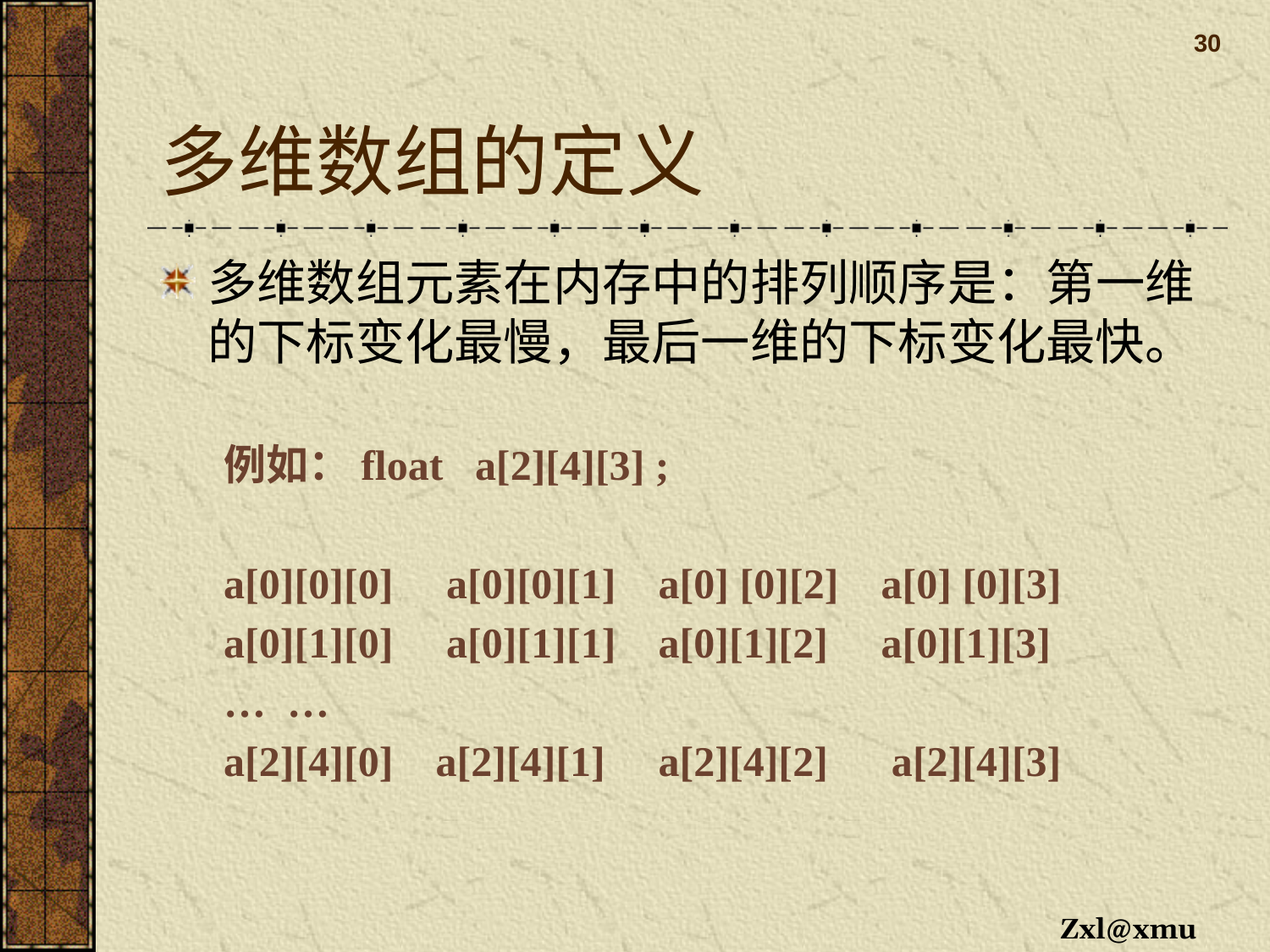

30
# 多维数组的定义
多维数组元素在内存中的排列顺序是：第一维的下标变化最慢，最后一维的下标变化最快。

例如：float   a[2][4][3] ;

a[0][0][0]     a[0][0][1]    a[0] [0][2]    a[0] [0][3]
a[0][1][0]     a[0][1][1]    a[0][1][2]     a[0][1][3]
…  …
a[2][4][0]    a[2][4][1]     a[2][4][2]      a[2][4][3]